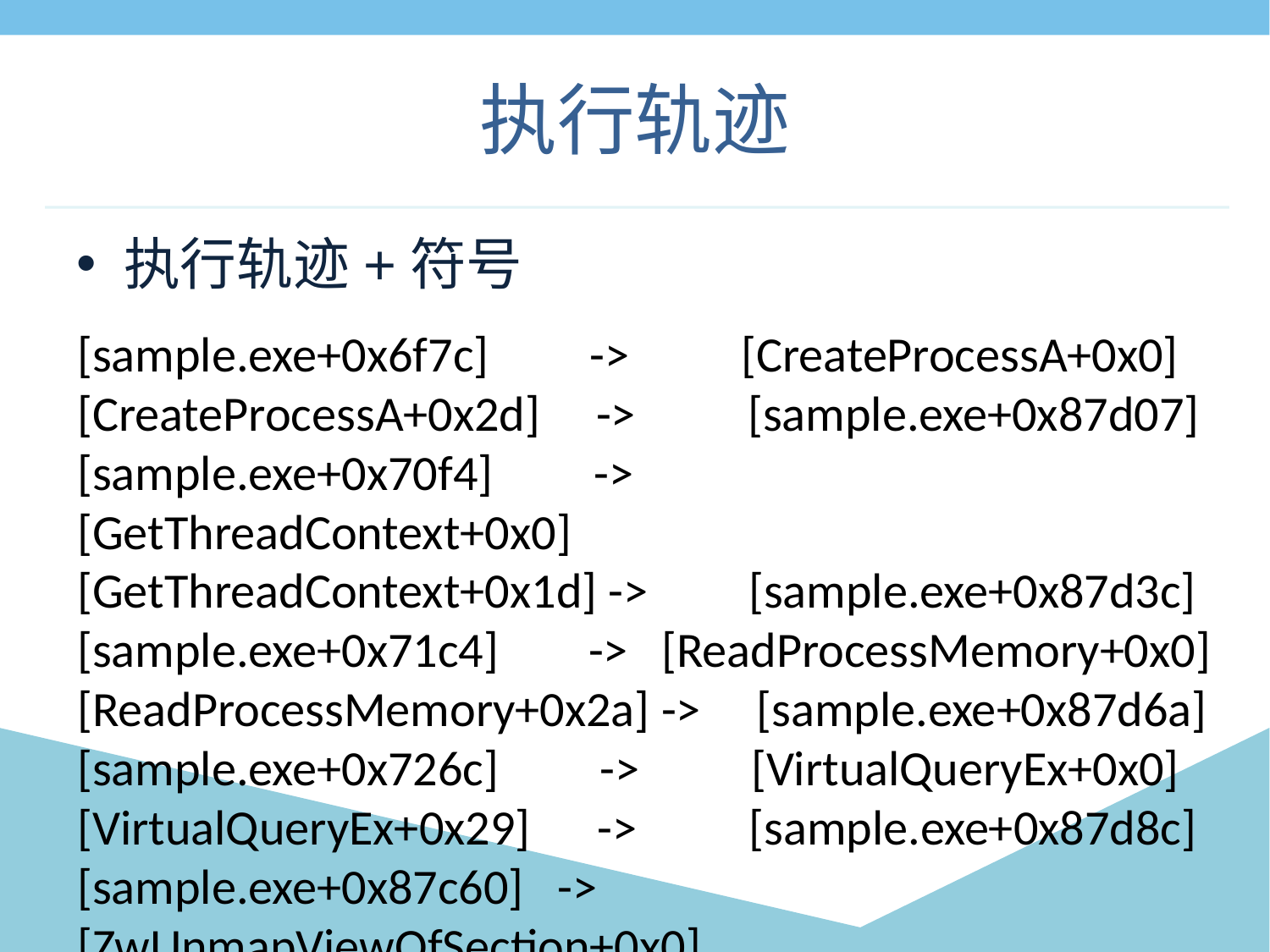

# 执行轨迹
执行轨迹+符号
[sample.exe+0x6f7c]         ->          [CreateProcessA+0x0]
[CreateProcessA+0x2d]     ->          [sample.exe+0x87d07]
[sample.exe+0x70f4]         ->         [GetThreadContext+0x0]
[GetThreadContext+0x1d] ->         [sample.exe+0x87d3c]
[sample.exe+0x71c4]        ->   [ReadProcessMemory+0x0]
[ReadProcessMemory+0x2a] ->     [sample.exe+0x87d6a]
[sample.exe+0x726c]         ->          [VirtualQueryEx+0x0]
[VirtualQueryEx+0x29]      ->          [sample.exe+0x87d8c]
[sample.exe+0x87c60]   -> [ZwUnmapViewOfSection+0x0]
[ZwUnmapViewOfSection+0xc] -> [sample.exe+0x87c62]